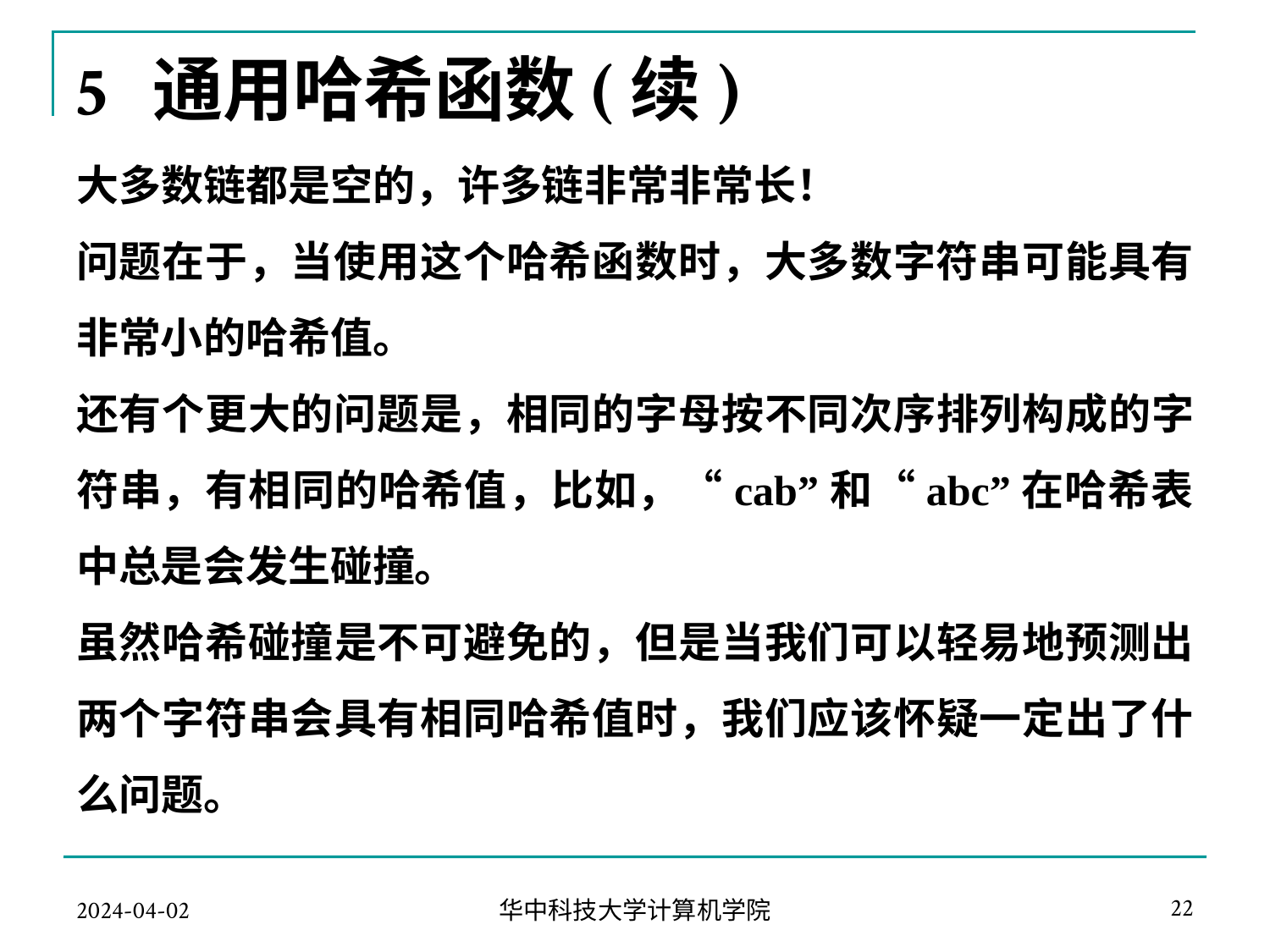

# 5  通用哈希函数(续)
大多数链都是空的，许多链非常非常长！
问题在于，当使用这个哈希函数时，大多数字符串可能具有非常小的哈希值。
还有个更大的问题是，相同的字母按不同次序排列构成的字符串，有相同的哈希值，比如，“cab”和“abc”在哈希表中总是会发生碰撞。
虽然哈希碰撞是不可避免的，但是当我们可以轻易地预测出两个字符串会具有相同哈希值时，我们应该怀疑一定出了什么问题。
2024-04-02
22
华中科技大学计算机学院